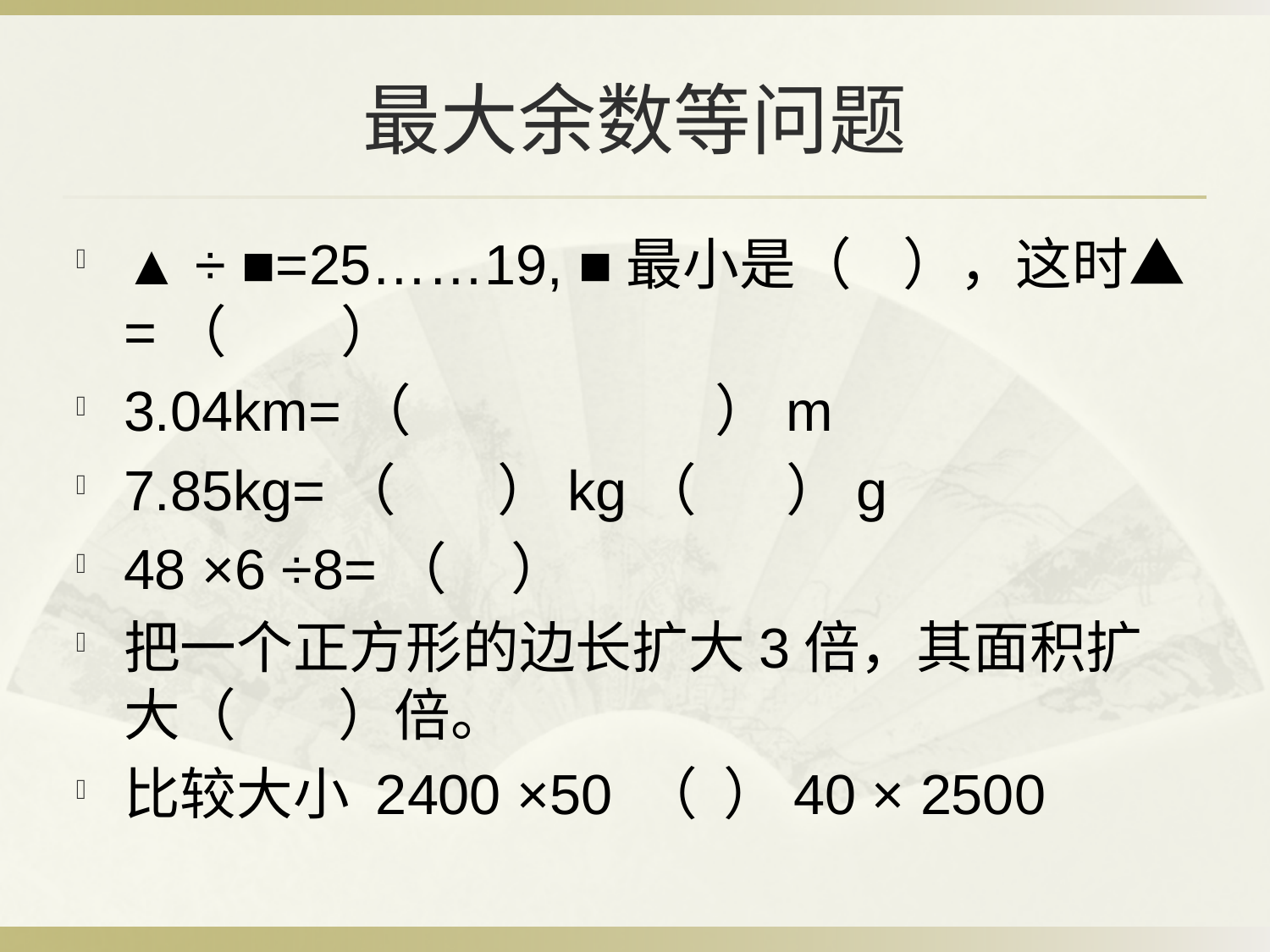

# 最大余数等问题
▲ ÷ ■=25……19, ■最小是（    ），这时▲=（         ）
3.04km=（                        ）m
7.85kg=（        ）kg（       ）g
48 ×6 ÷8=（     ）
把一个正方形的边长扩大3倍，其面积扩大（        ）倍。
比较大小 2400 ×50 （  ）40 × 2500